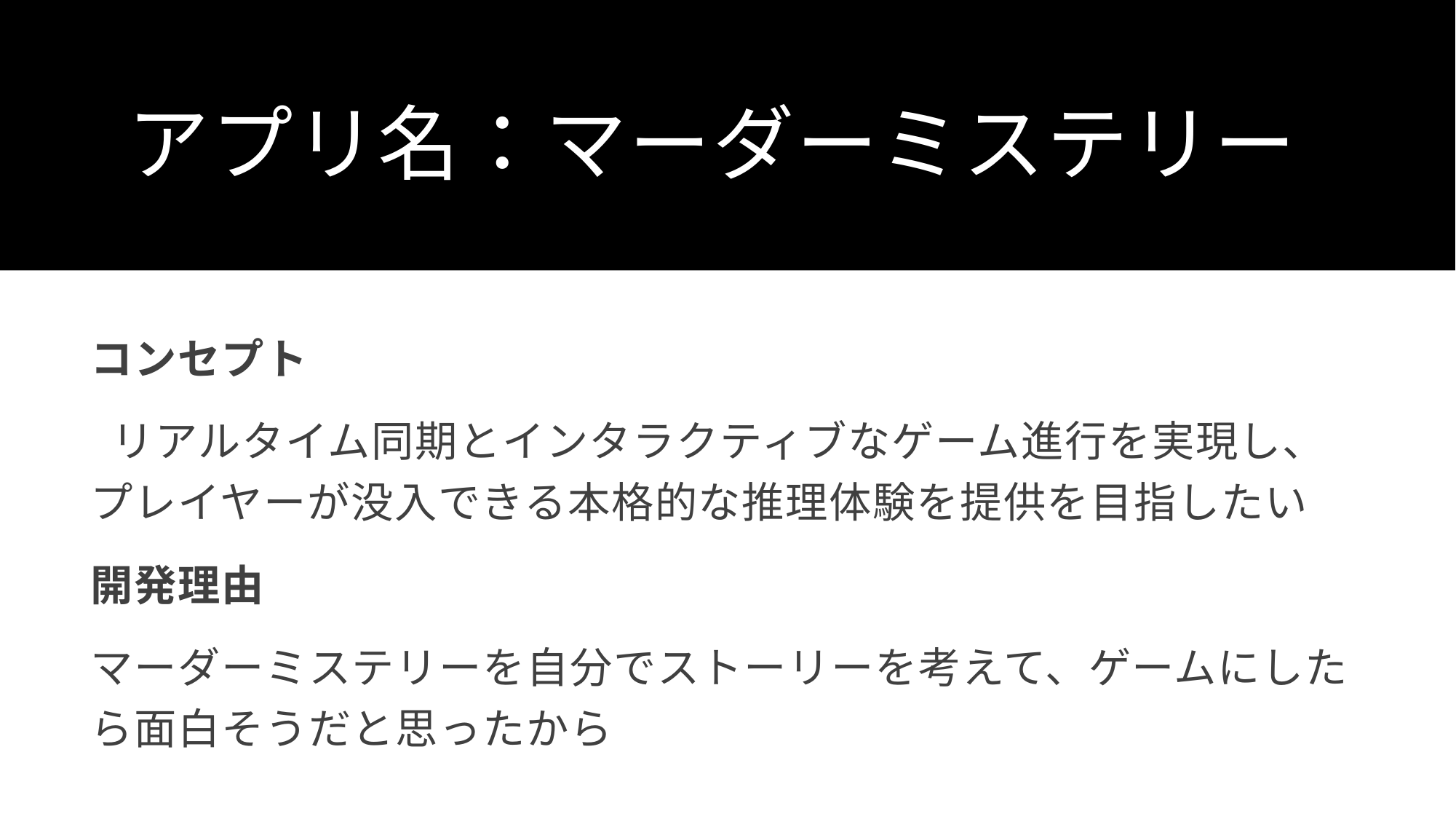

# アプリ名：マーダーミステリー
コンセプト
 リアルタイム同期とインタラクティブなゲーム進行を実現し、プレイヤーが没入できる本格的な推理体験を提供を目指したい
開発理由
マーダーミステリーを自分でストーリーを考えて、ゲームにしたら面白そうだと思ったから